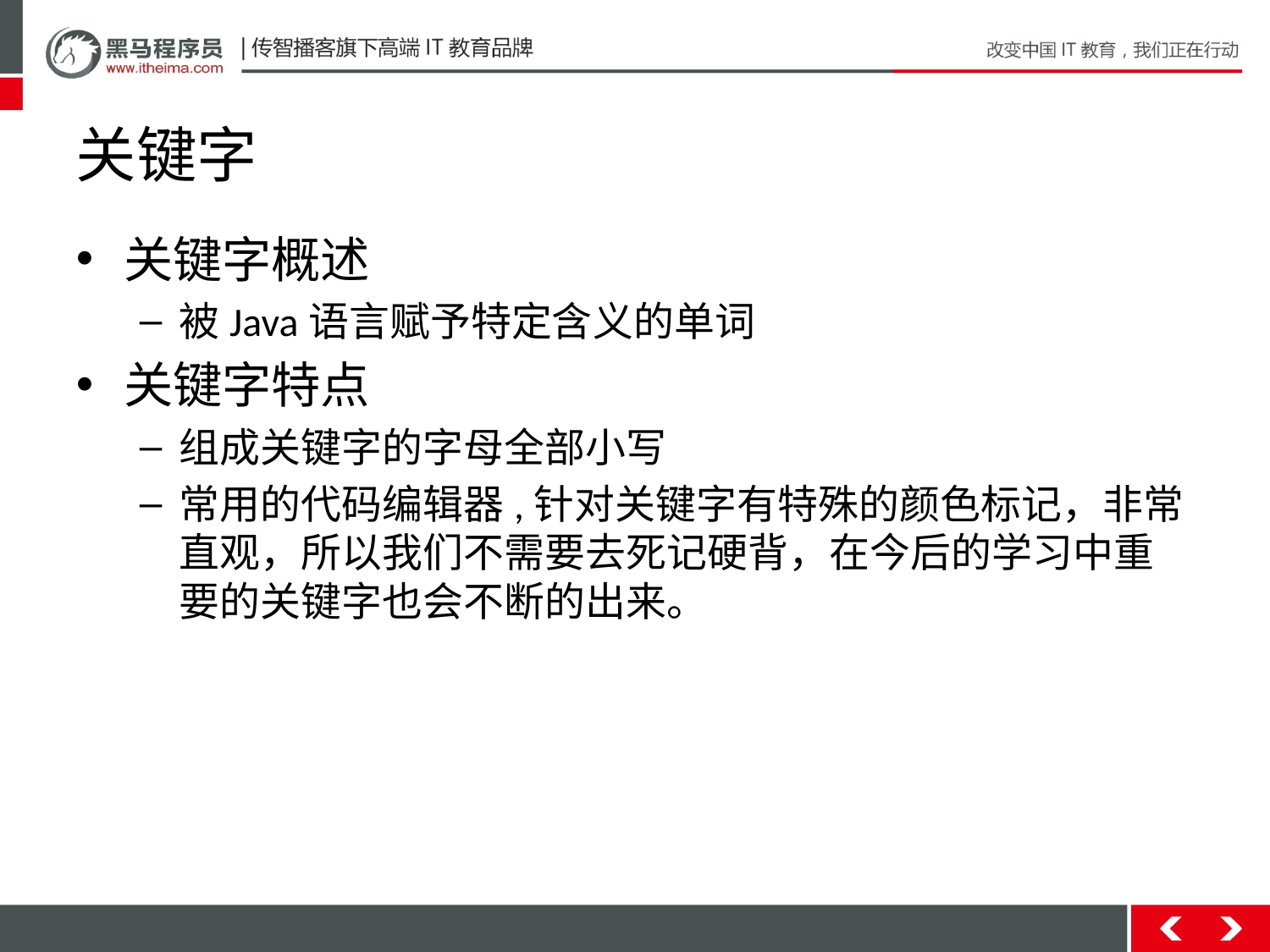

# 关键字
关键字概述
被Java语言赋予特定含义的单词
关键字特点
组成关键字的字母全部小写
常用的代码编辑器,针对关键字有特殊的颜色标记，非常直观，所以我们不需要去死记硬背，在今后的学习中重要的关键字也会不断的出来。